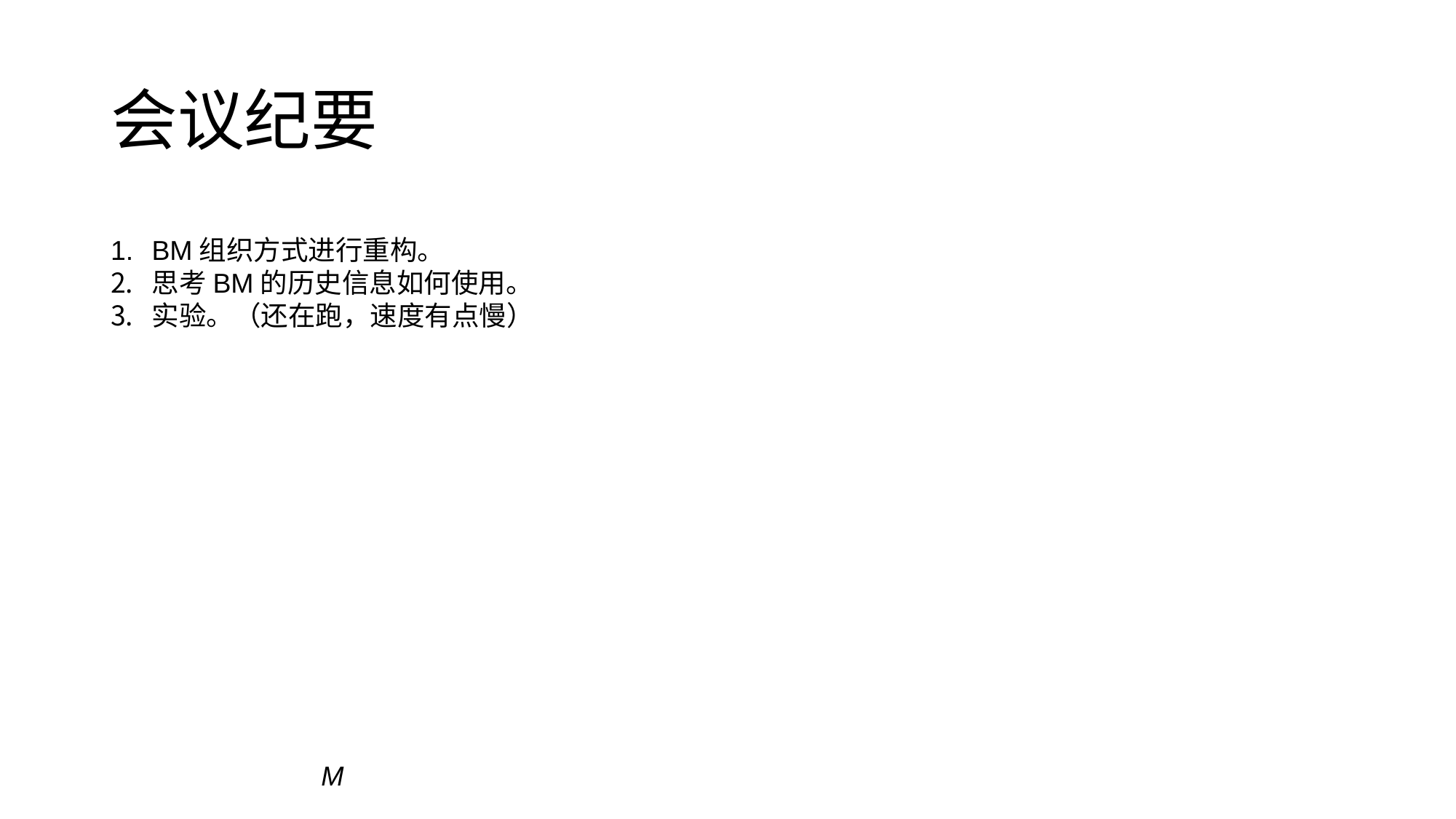

# 会议纪要
BM组织方式进行重构。
思考BM的历史信息如何使用。
实验。（还在跑，速度有点慢）
M